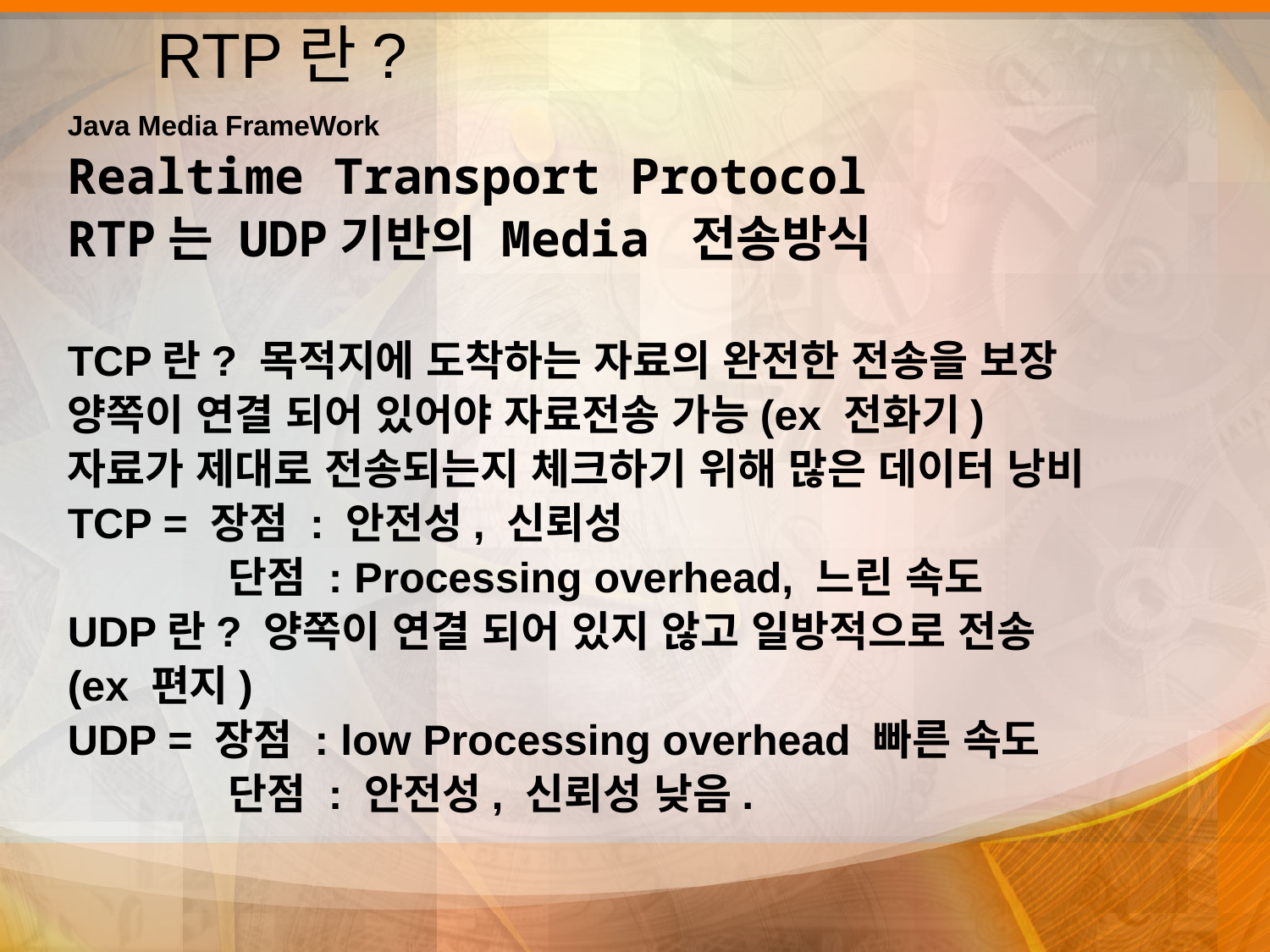

# RTP란?
Java Media FrameWork
Realtime Transport Protocol
RTP는 UDP기반의 Media 전송방식

TCP란? 목적지에 도착하는 자료의 완전한 전송을 보장
양쪽이 연결 되어 있어야 자료전송 가능(ex 전화기)
자료가 제대로 전송되는지 체크하기 위해 많은 데이터 낭비
TCP = 장점 : 안전성, 신뢰성
	  단점 : Processing overhead, 느린 속도
UDP란? 양쪽이 연결 되어 있지 않고 일방적으로 전송
(ex 편지)
UDP = 장점 : low Processing overhead 빠른 속도
	  단점 : 안전성, 신뢰성 낮음.